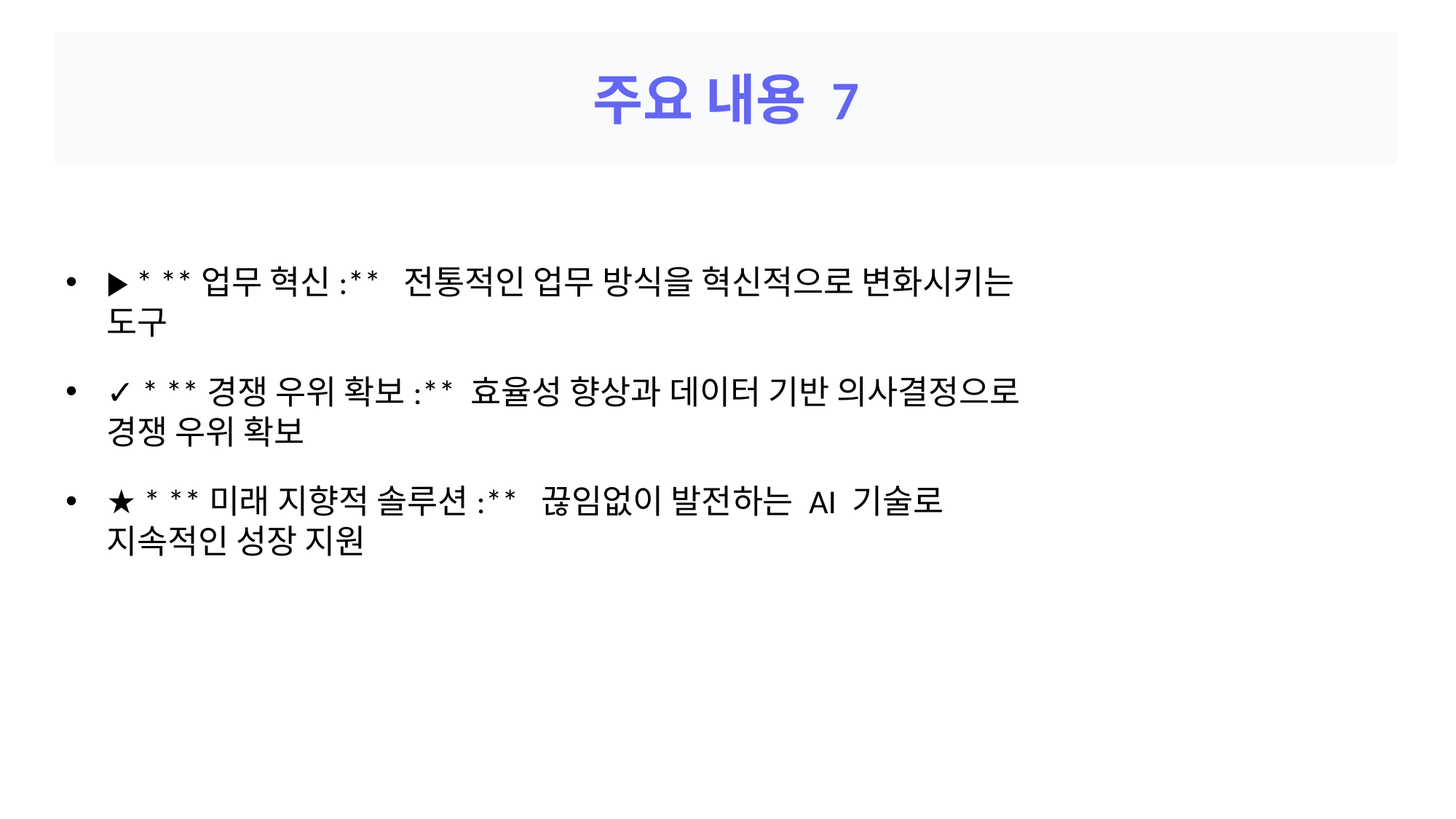

# 주요 내용 7

▶ * **업무 혁신:**  전통적인 업무 방식을 혁신적으로 변화시키는 도구
✓ * **경쟁 우위 확보:** 효율성 향상과 데이터 기반 의사결정으로 경쟁 우위 확보
★ * **미래 지향적 솔루션:**  끊임없이 발전하는 AI 기술로 지속적인 성장 지원